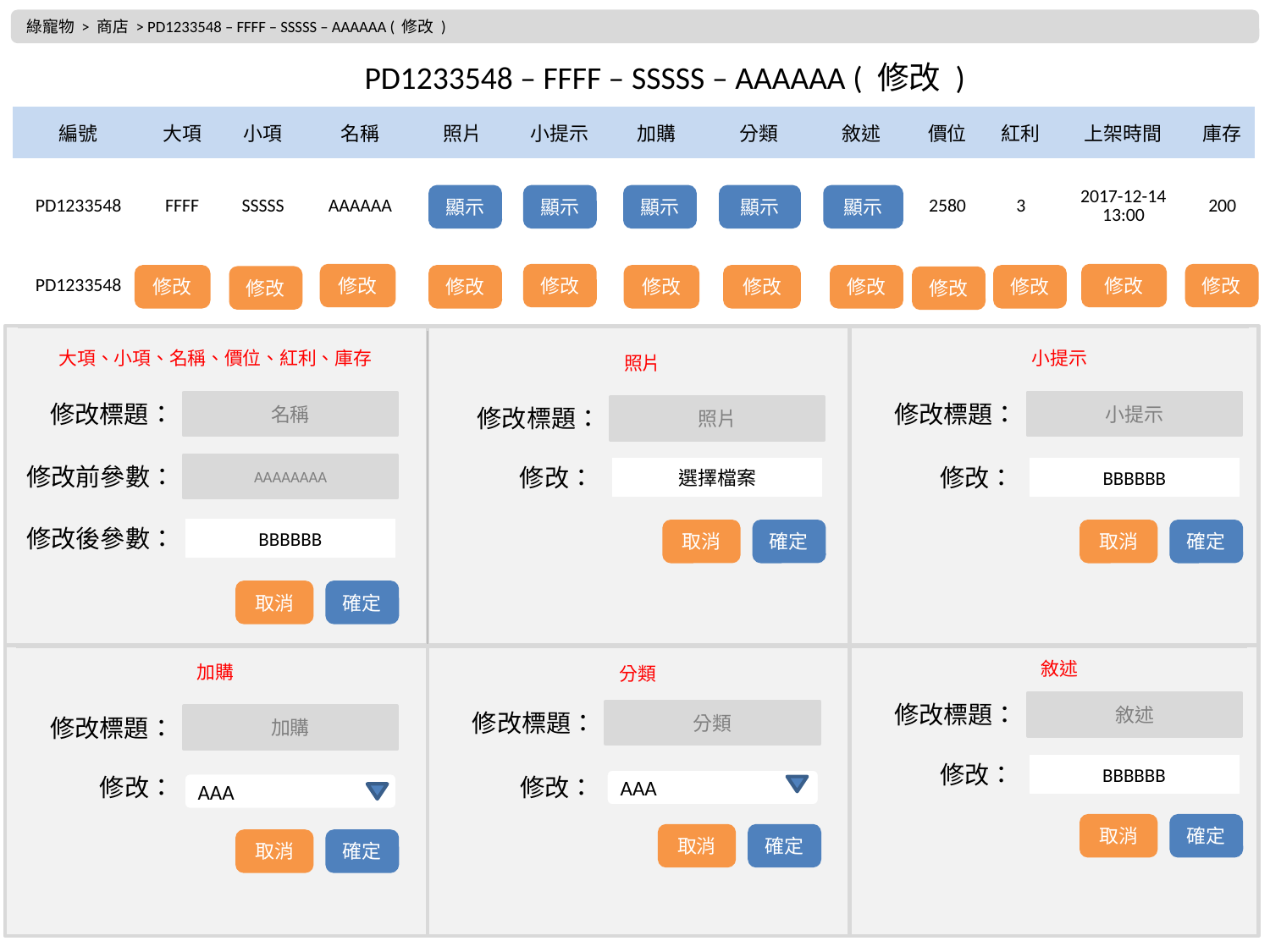

綠寵物
網站
登出
管理者介面
綠寵物 > 商店 > PD1233548 – FFFF – SSSSS – AAAAAA ( 修改 )
PD1233548 – FFFF – SSSSS – AAAAAA ( 修改 )
| 編號 | 大項 | 小項 | 名稱 | 照片 | 小提示 | 加購 | 分類 | 敘述 | 價位 | 紅利 | 上架時間 | 庫存 |
| --- | --- | --- | --- | --- | --- | --- | --- | --- | --- | --- | --- | --- |
| PD1233548 | FFFF | SSSSS | AAAAAA |  |  |  |  |  | 2580 | 3 | 2017-12-14 13:00 | 200 |
| PD1233548 |  |  |  |  |  |  |  |  |  |  |  |  |
顯示
顯示
顯示
顯示
顯示
修改
修改
修改
修改
修改
修改
修改
修改
修改
修改
修改
修改

小提示
大項、小項、名稱、價位、紅利、庫存
照片
修改標題：
小提示
修改標題：
名稱
修改標題：
照片
修改前參數：
AAAAAAAA
修改：
選擇檔案
修改：
BBBBBB
修改後參數：
BBBBBB
取消
確定
取消
確定
取消
確定

敘述
加購
分類
修改標題：
敘述
修改標題：
分類
修改標題：
加購
修改：
BBBBBB
修改：
修改：
AAA
AAA

取消
確定
取消
確定
取消
確定